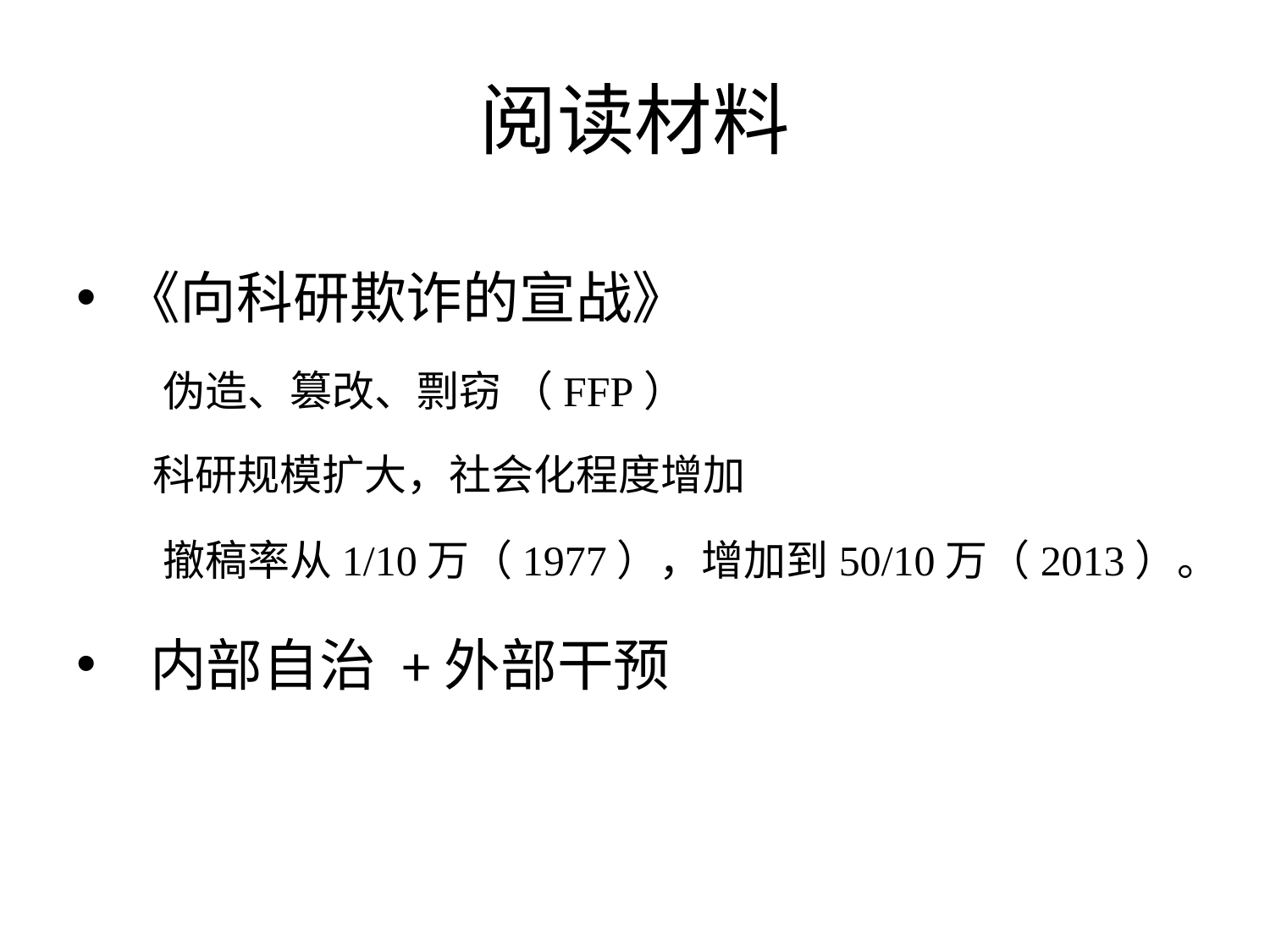

# 阅读材料
《向科研欺诈的宣战》
        伪造、篡改、剽窃 （FFP）
       科研规模扩大，社会化程度增加
        撤稿率从1/10万（1977），增加到50/10万（2013）。
 内部自治 +外部干预